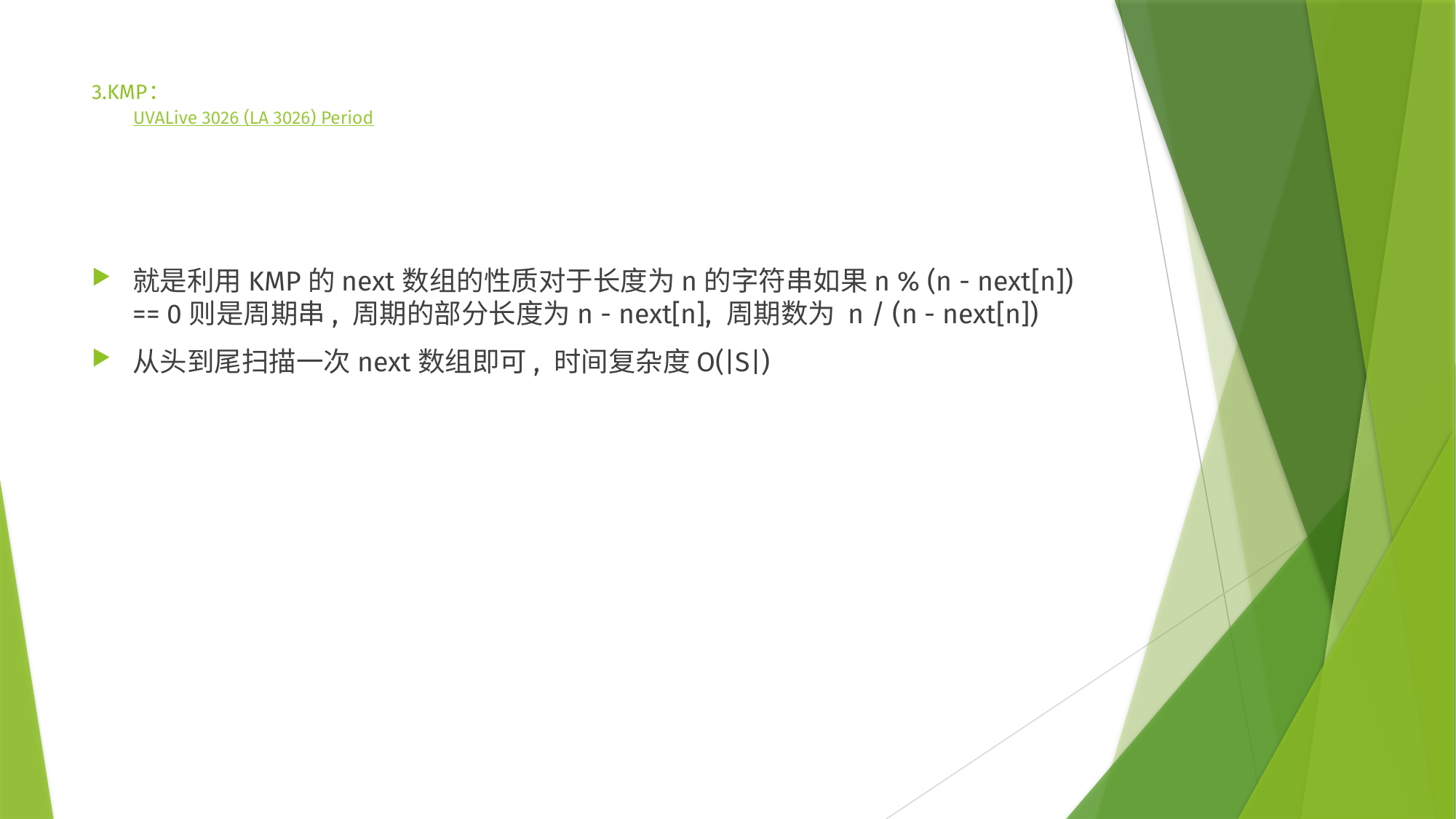

# 3.KMP： UVALive 3026 (LA 3026) Period
就是利用KMP的next数组的性质对于长度为n的字符串如果n % (n - next[n]) == 0则是周期串, 周期的部分长度为n - next[n], 周期数为 n / (n - next[n])
从头到尾扫描一次next数组即可, 时间复杂度O(|S|)